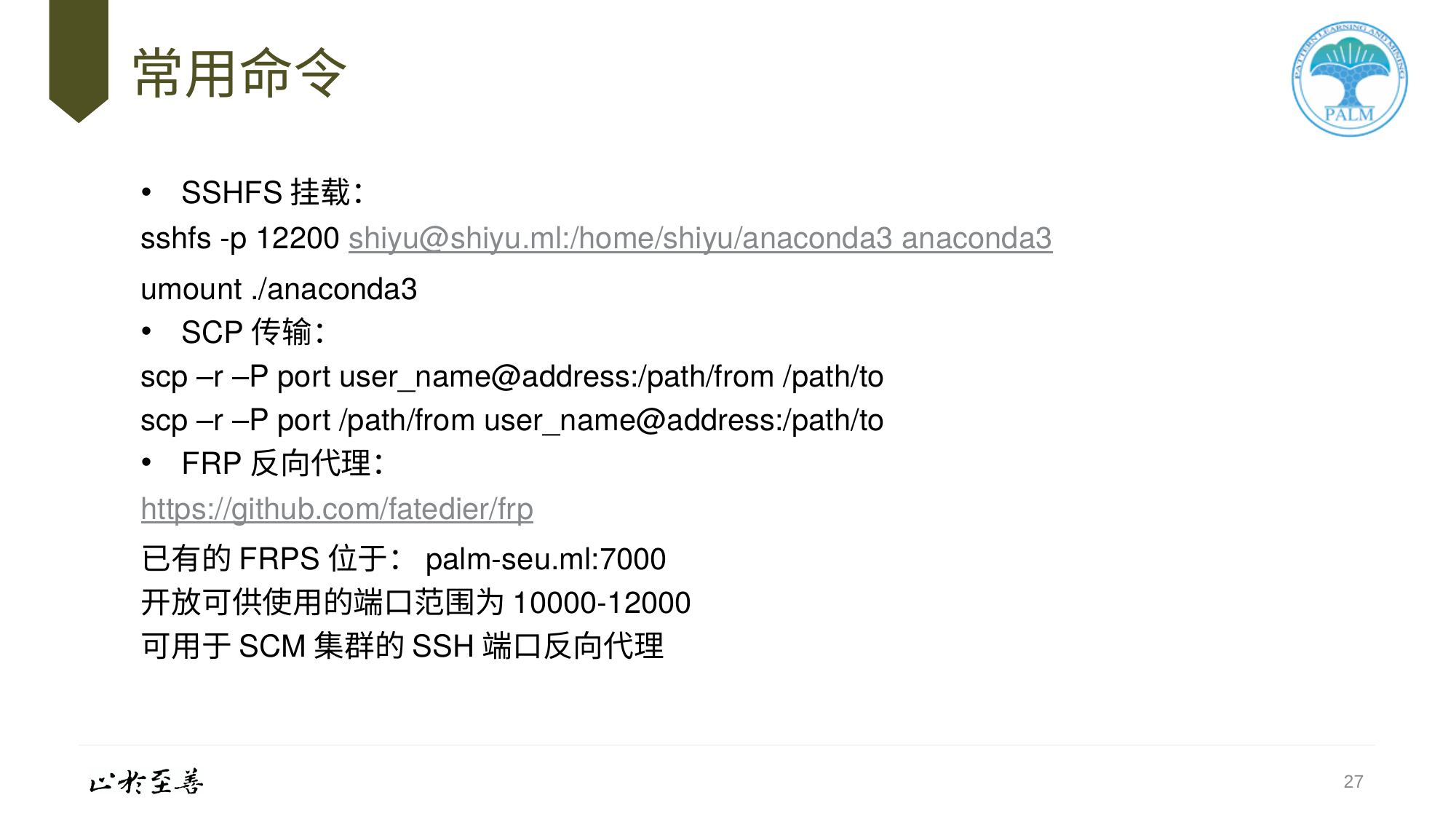

# 常用命令
SSHFS挂载：
sshfs -p 12200 shiyu@shiyu.ml:/home/shiyu/anaconda3 anaconda3
umount ./anaconda3
SCP传输：
scp –r –P port user_name@address:/path/from /path/to
scp –r –P port /path/from user_name@address:/path/to
FRP反向代理：
https://github.com/fatedier/frp
已有的FRPS位于：palm-seu.ml:7000
开放可供使用的端口范围为10000-12000
可用于SCM集群的SSH端口反向代理

27